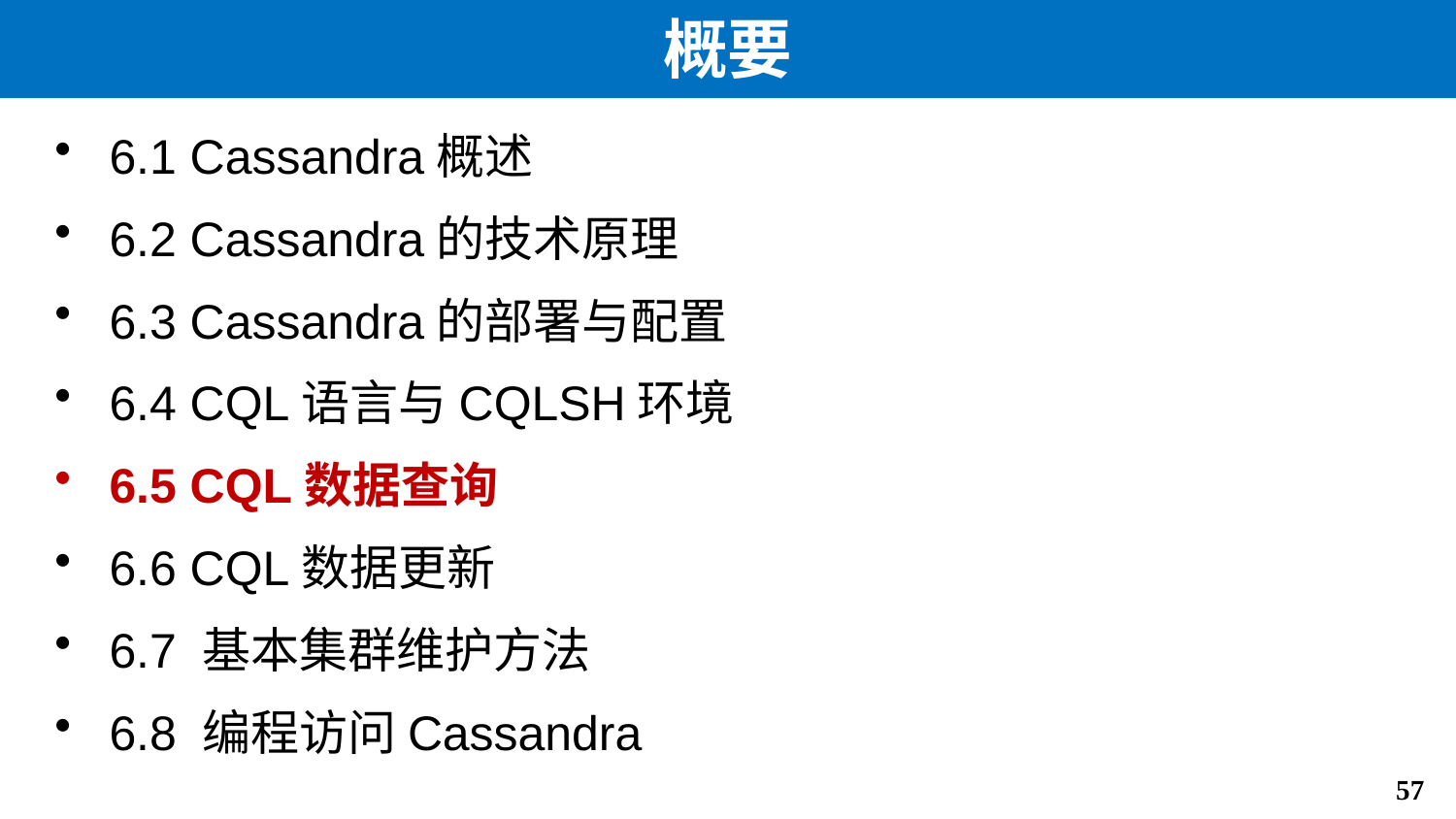

# 概要
6.1 Cassandra概述
6.2 Cassandra的技术原理
6.3 Cassandra的部署与配置
6.4 CQL语言与CQLSH环境
6.5 CQL数据查询
6.6 CQL数据更新
6.7 基本集群维护方法
6.8 编程访问Cassandra